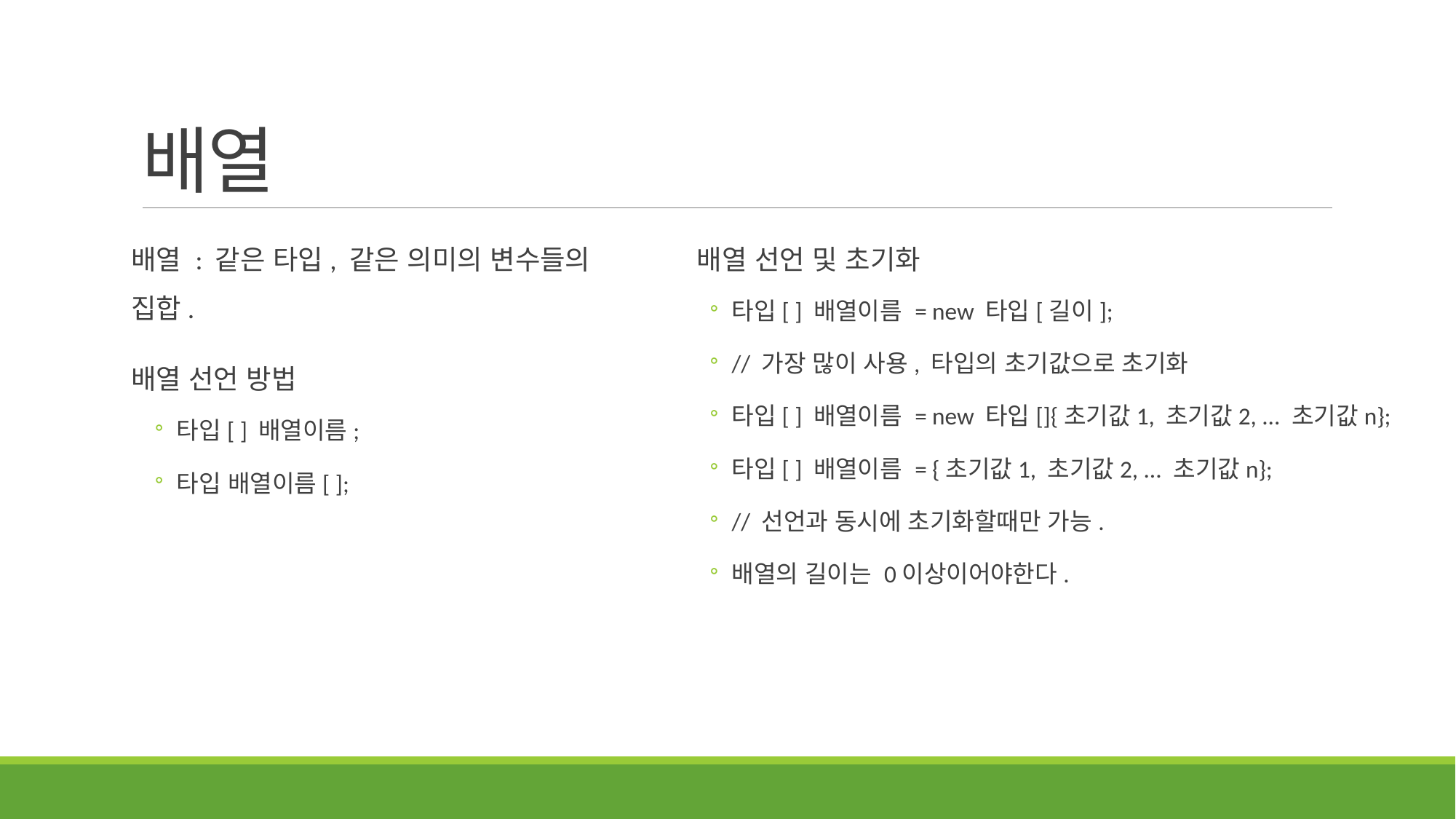

# 배열
배열 : 같은 타입, 같은 의미의 변수들의 집합.
배열 선언 방법
타입[ ] 배열이름;
타입 배열이름[ ];
배열 선언 및 초기화
타입[ ] 배열이름 = new 타입[길이];
// 가장 많이 사용, 타입의 초기값으로 초기화
타입[ ] 배열이름 = new 타입[]{초기값1, 초기값2, ... 초기값n};
타입[ ] 배열이름 = {초기값1, 초기값2, ... 초기값n};
// 선언과 동시에 초기화할때만 가능.
배열의 길이는 0이상이어야한다.